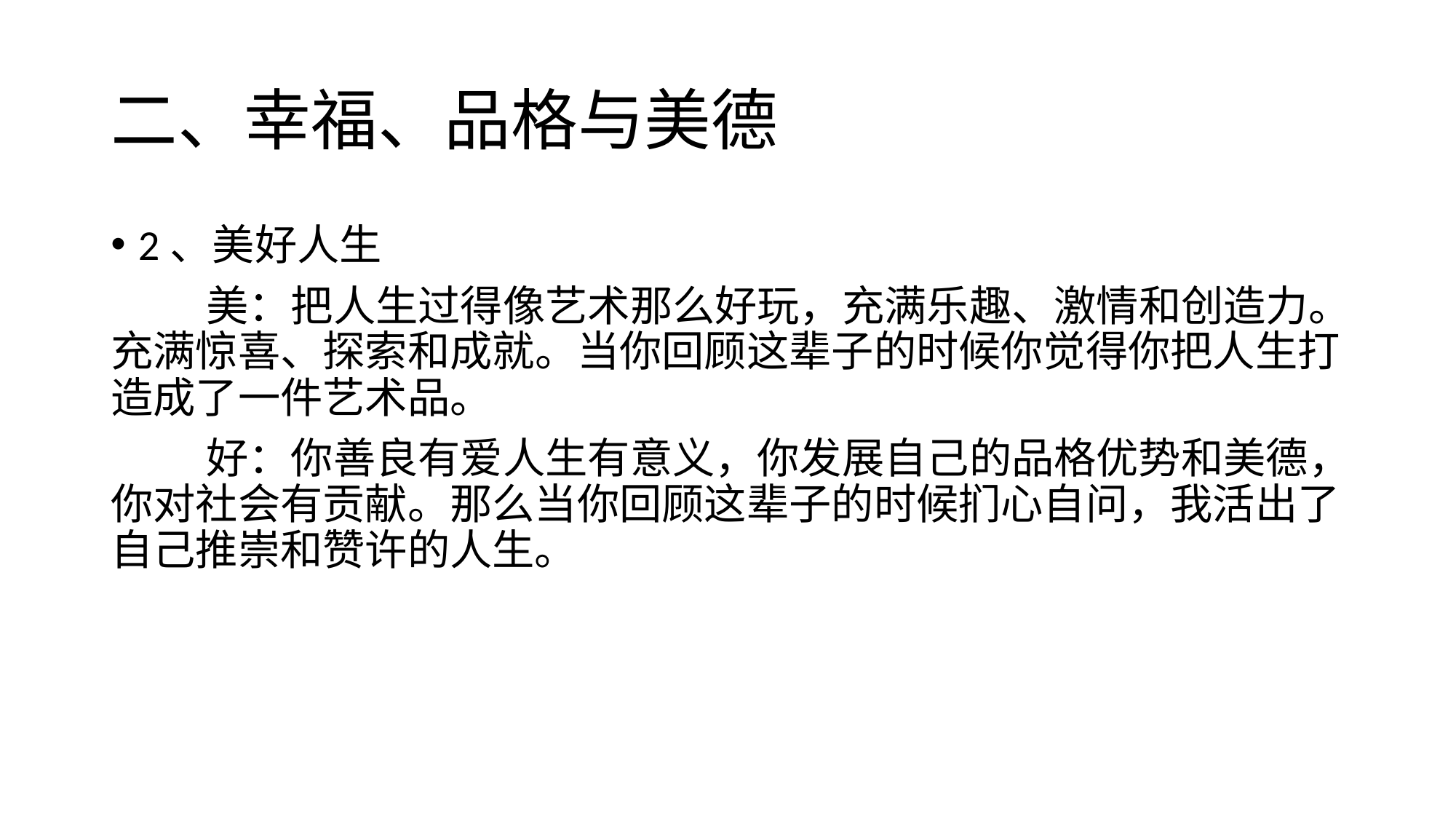

# 二、幸福、品格与美德
2、美好人生
         美：把人生过得像艺术那么好玩，充满乐趣、激情和创造力。充满惊喜、探索和成就。当你回顾这辈子的时候你觉得你把人生打造成了一件艺术品。
         好：你善良有爱人生有意义，你发展自己的品格优势和美德，你对社会有贡献。那么当你回顾这辈子的时候扪心自问，我活出了自己推崇和赞许的人生。